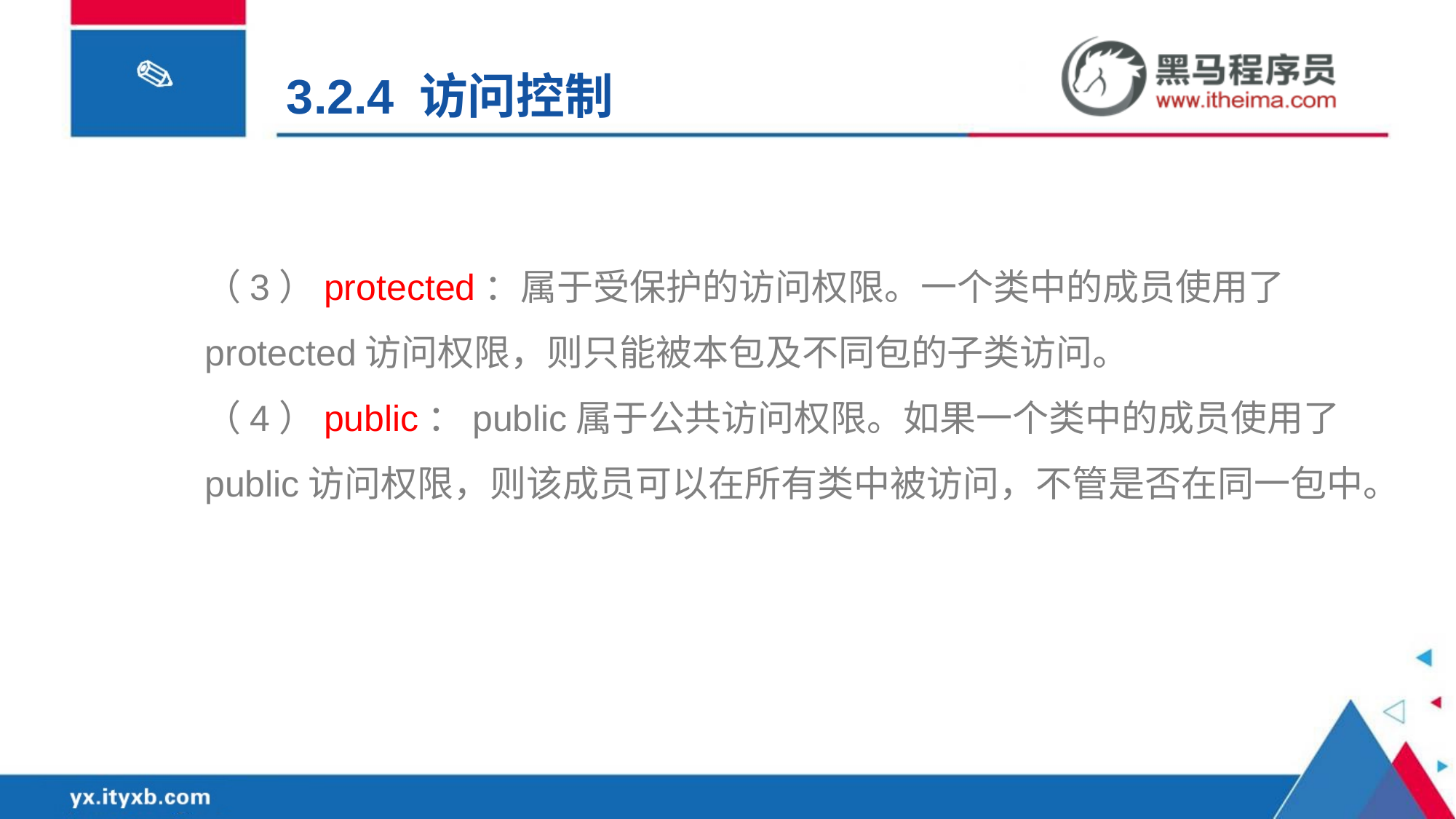

3.2.4 访问控制
（3）protected：属于受保护的访问权限。一个类中的成员使用了protected访问权限，则只能被本包及不同包的子类访问。
（4）public：public属于公共访问权限。如果一个类中的成员使用了public访问权限，则该成员可以在所有类中被访问，不管是否在同一包中。